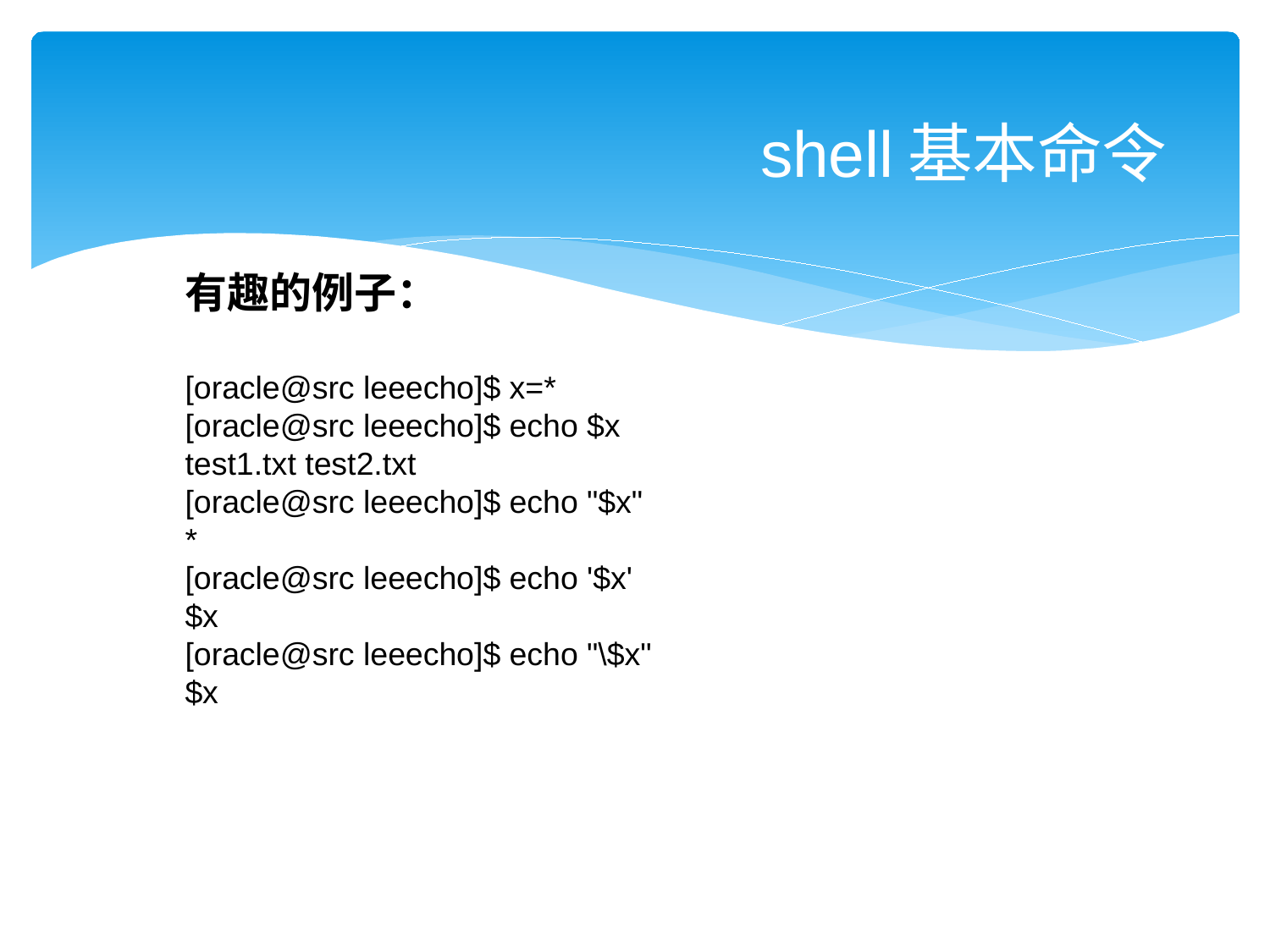

# shell基本命令
有趣的例子：

[oracle@src leeecho]$ x=*
[oracle@src leeecho]$ echo $x
test1.txt test2.txt
[oracle@src leeecho]$ echo "$x"
*
[oracle@src leeecho]$ echo '$x'
$x
[oracle@src leeecho]$ echo "\$x"
$x